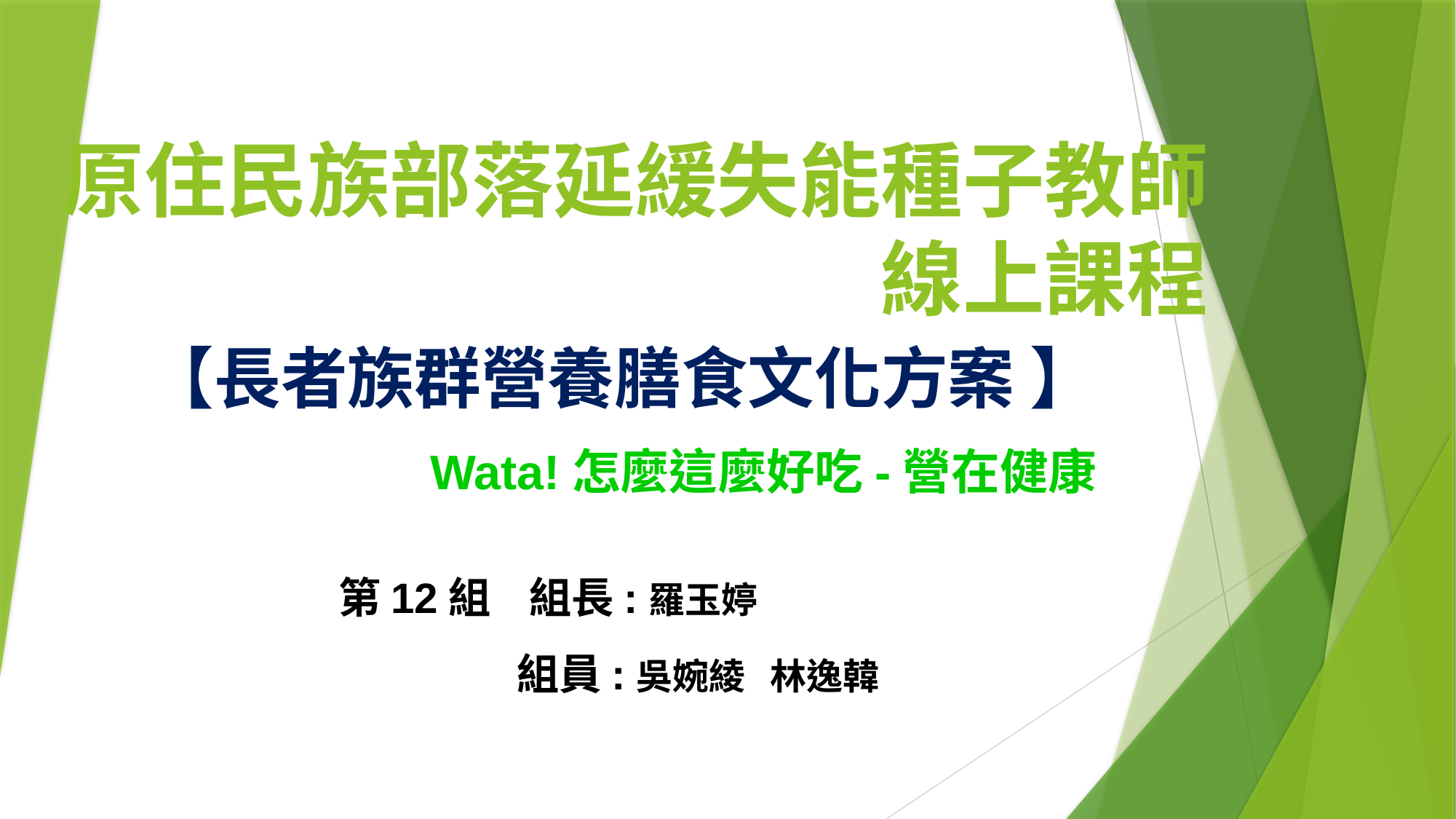

# 原住民族部落延緩失能種子教師 線上課程
【長者族群營養膳食文化方案 】
Wata!怎麼這麼好吃-營在健康
第12組    組長:羅玉婷
                              組員:吳婉綾   林逸韓